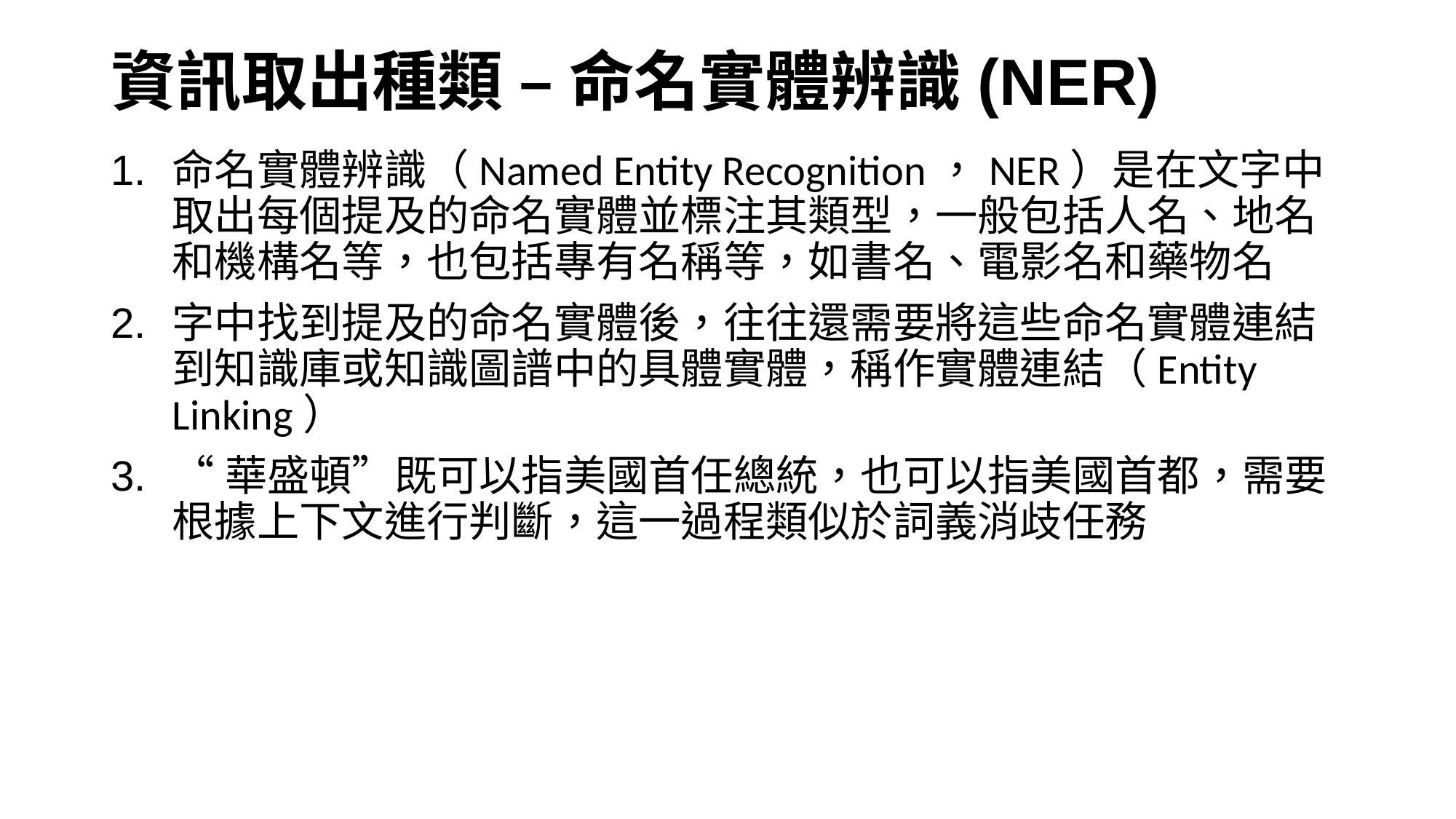

# 資訊取出種類 – 命名實體辨識(NER)
命名實體辨識（Named Entity Recognition，NER）是在文字中取出每個提及的命名實體並標注其類型，一般包括人名、地名和機構名等，也包括專有名稱等，如書名、電影名和藥物名
字中找到提及的命名實體後，往往還需要將這些命名實體連結到知識庫或知識圖譜中的具體實體，稱作實體連結（Entity Linking）
“華盛頓”既可以指美國首任總統，也可以指美國首都，需要根據上下文進行判斷，這一過程類似於詞義消歧任務